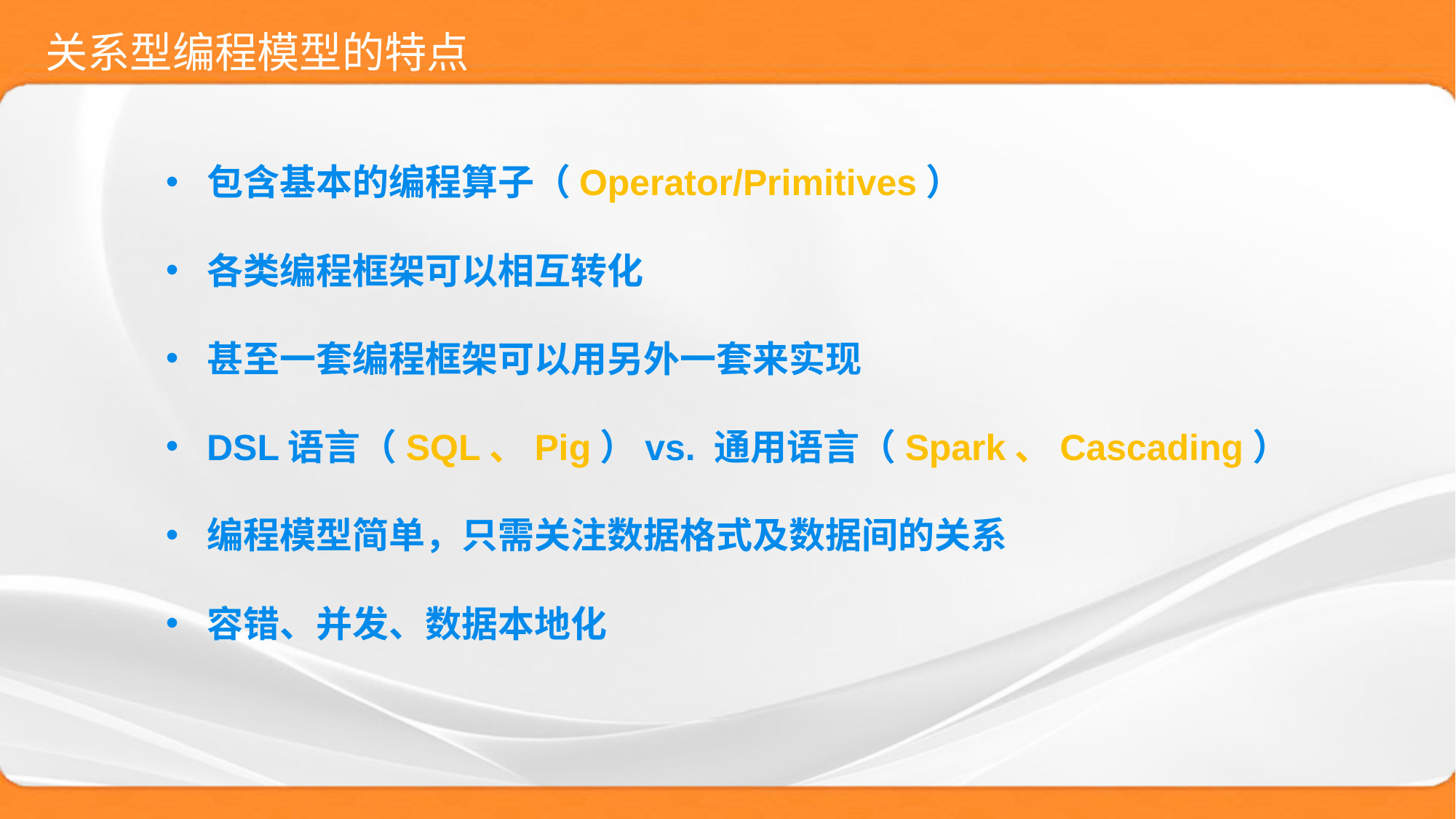

# 关系型编程模型的特点

包含基本的编程算子（Operator/Primitives）
各类编程框架可以相互转化
甚至一套编程框架可以用另外一套来实现
DSL语言（SQL、Pig）vs. 通用语言（Spark、Cascading）
编程模型简单，只需关注数据格式及数据间的关系
容错、并发、数据本地化